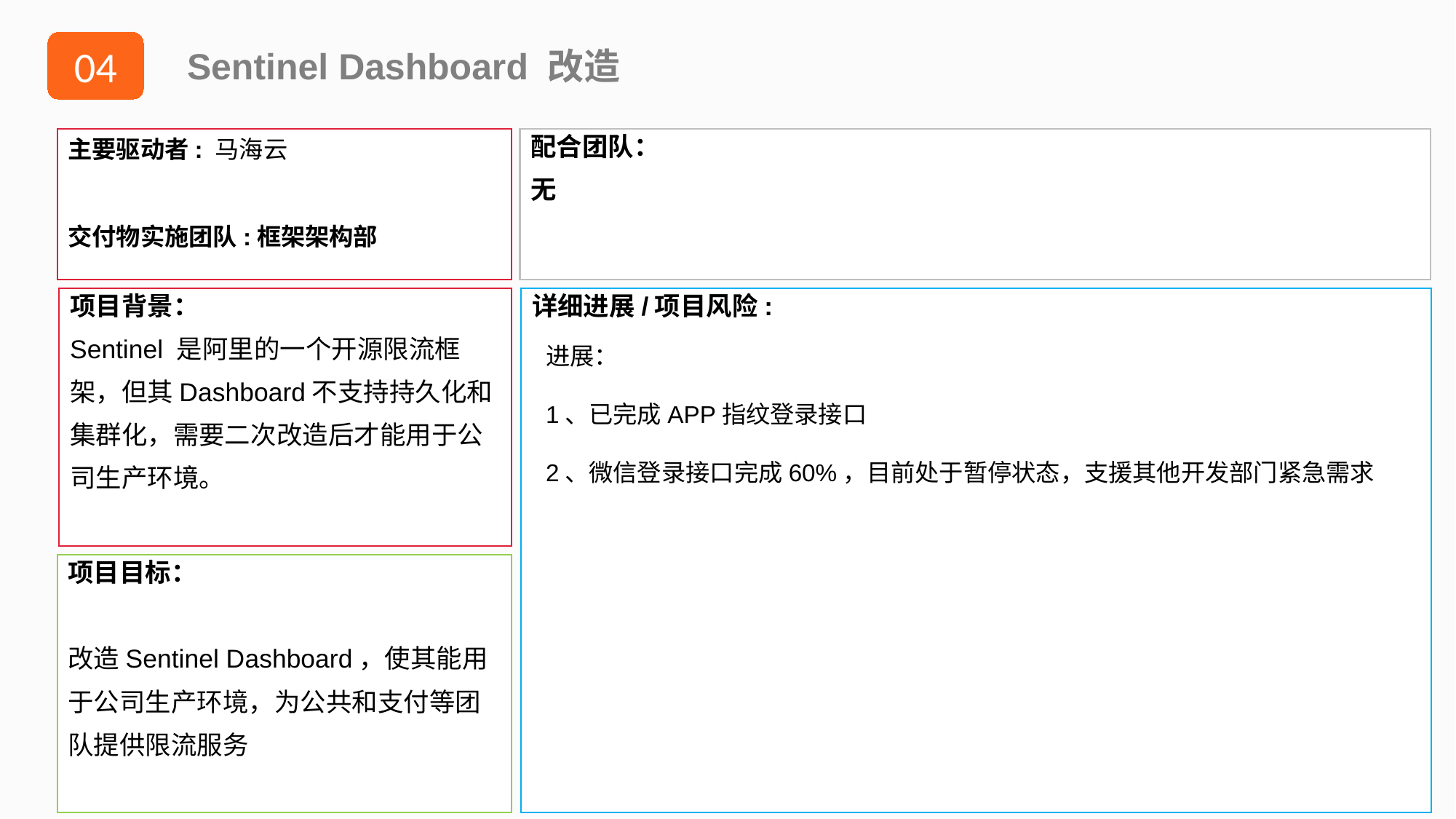

04
Sentinel Dashboard 改造
主要驱动者: 马海云

交付物实施团队:框架架构部
配合团队：
无
项目背景：
Sentinel 是阿里的一个开源限流框
架，但其Dashboard不支持持久化和
集群化，需要二次改造后才能用于公
司生产环境。
详细进展/项目风险:

进展：

1、已完成APP指纹登录接口

2、微信登录接口完成60%，目前处于暂停状态，支援其他开发部门紧急需求
项目目标：

改造Sentinel Dashboard，使其能用
于公司生产环境，为公共和支付等团
队提供限流服务